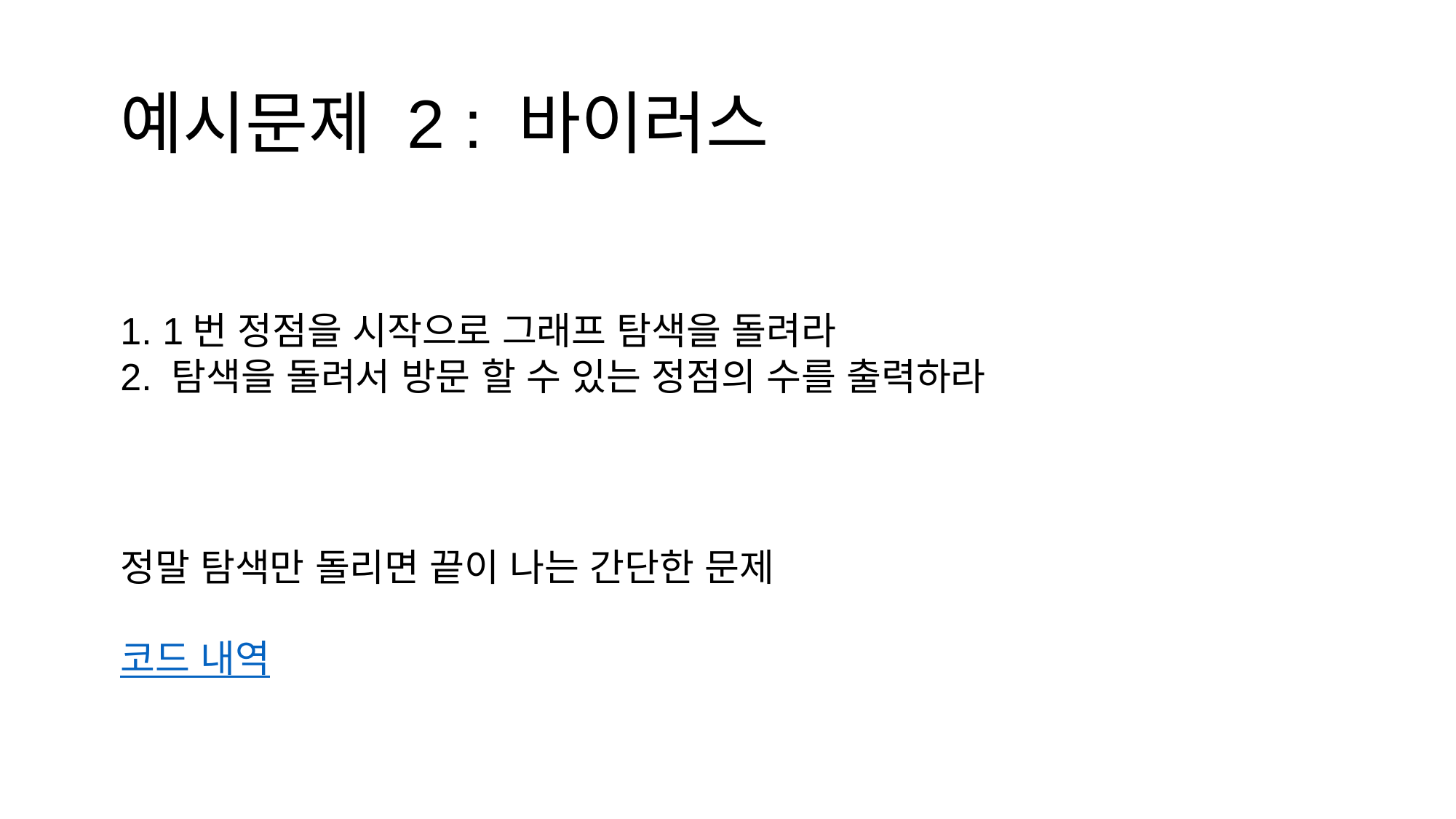

예시문제 2 : 바이러스
1. 1번 정점을 시작으로 그래프 탐색을 돌려라
2. 탐색을 돌려서 방문 할 수 있는 정점의 수를 출력하라
정말 탐색만 돌리면 끝이 나는 간단한 문제

코드 내역